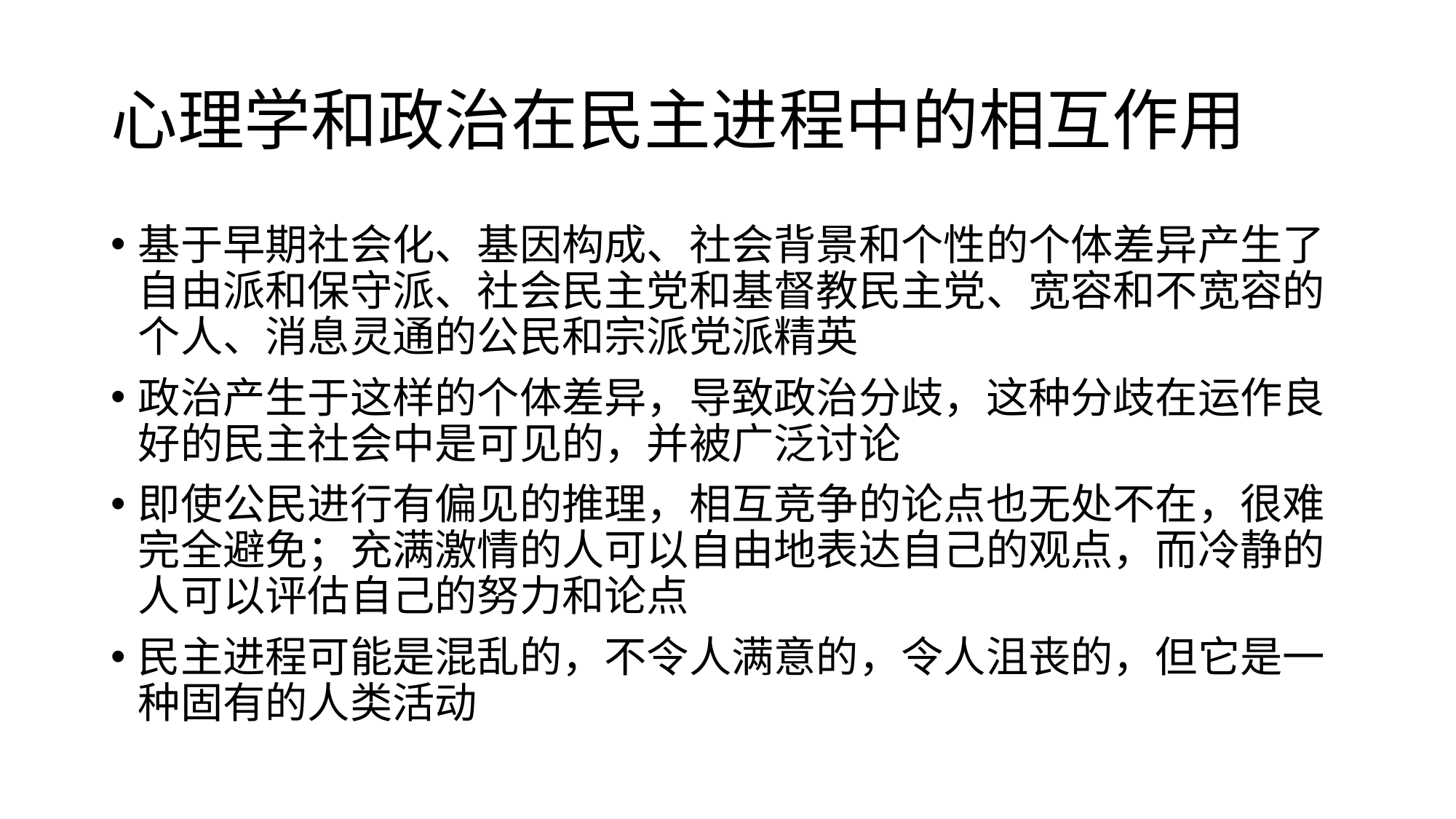

# 心理学和政治在民主进程中的相互作用
基于早期社会化、基因构成、社会背景和个性的个体差异产生了自由派和保守派、社会民主党和基督教民主党、宽容和不宽容的个人、消息灵通的公民和宗派党派精英
政治产生于这样的个体差异，导致政治分歧，这种分歧在运作良好的民主社会中是可见的，并被广泛讨论
即使公民进行有偏见的推理，相互竞争的论点也无处不在，很难完全避免；充满激情的人可以自由地表达自己的观点，而冷静的人可以评估自己的努力和论点
民主进程可能是混乱的，不令人满意的，令人沮丧的，但它是一种固有的人类活动